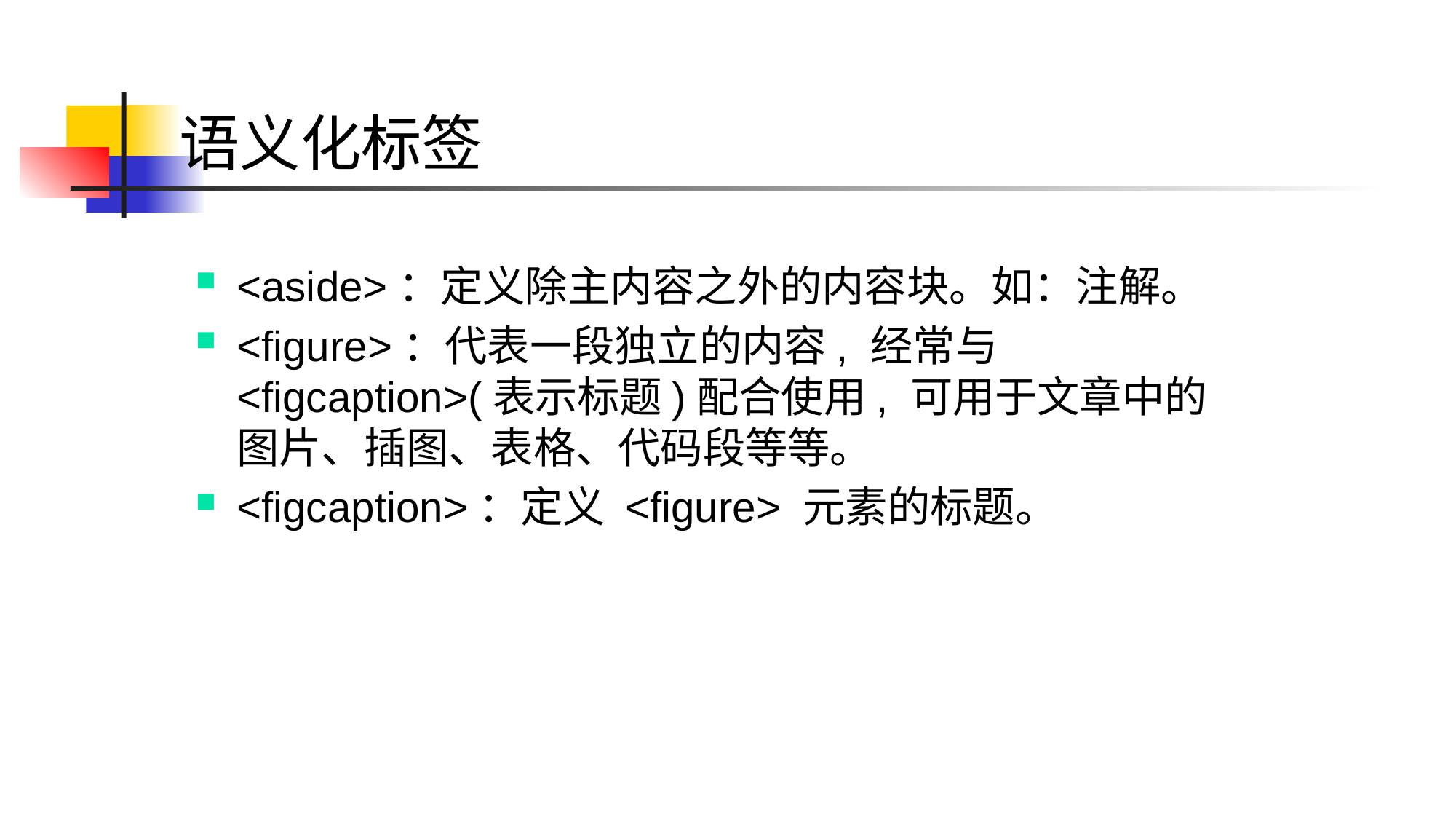

语义化标签

<aside>：定义除主内容之外的内容块。如：注解。
<figure>：代表一段独立的内容, 经常与<figcaption>(表示标题)配合使用, 可用于文章中的图片、插图、表格、代码段等等。
<figcaption>：定义 <figure> 元素的标题。